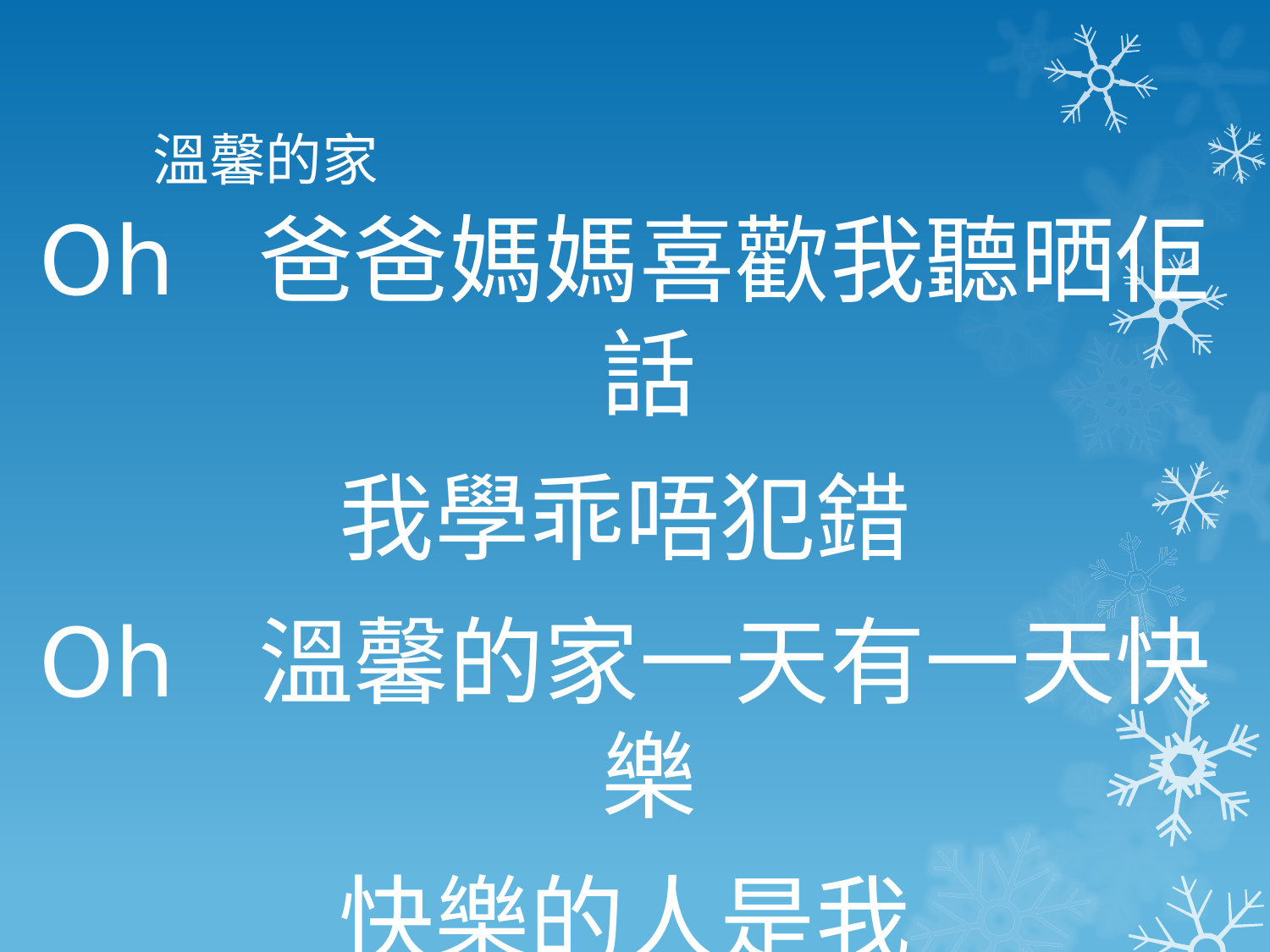

# 溫馨的家
Oh  爸爸媽媽喜歡我聽晒佢話
我學乖唔犯錯
Oh  溫馨的家一天有一天快樂
快樂的人是我